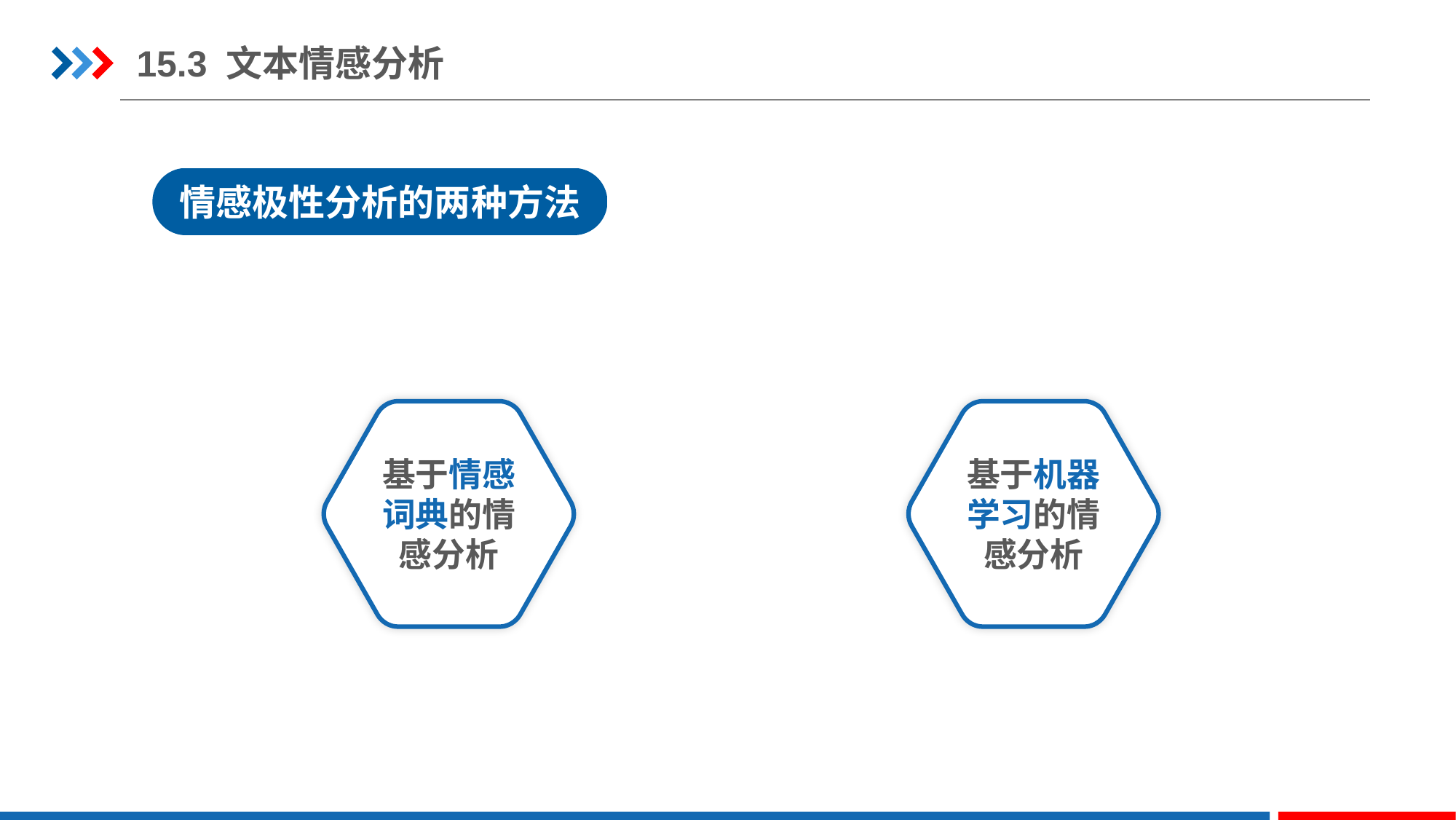

15.3 文本情感分析
情感极性分析的两种方法

基于情感词典的情感分析

基于机器学习的情感分析